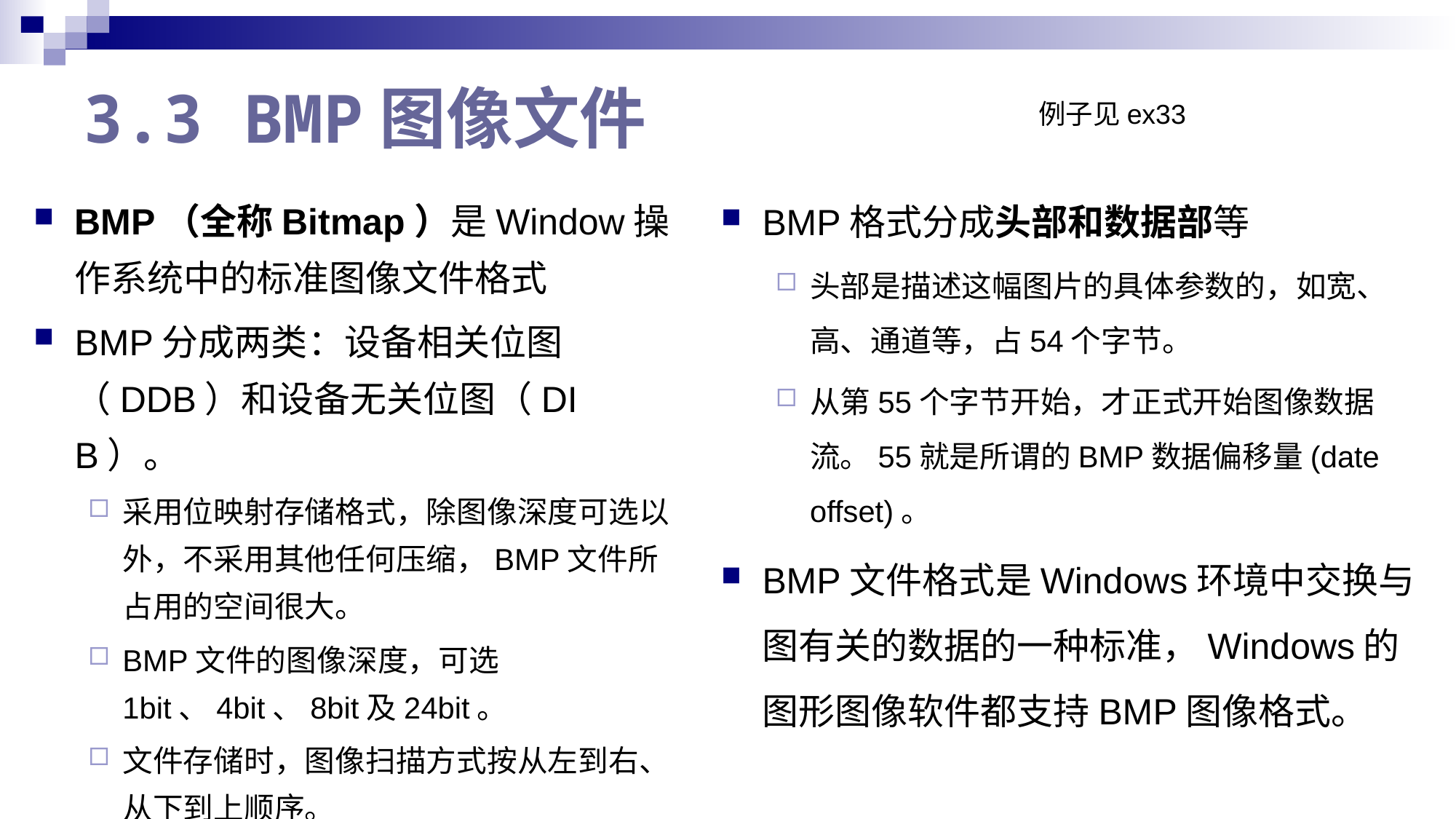

# 3.3 BMP图像文件
例子见ex33
BMP格式分成头部和数据部等
头部是描述这幅图片的具体参数的，如宽、高、通道等，占54个字节。
从第55个字节开始，才正式开始图像数据流。55就是所谓的BMP数据偏移量(date offset)。
BMP文件格式是Windows环境中交换与图有关的数据的一种标准，Windows的图形图像软件都支持BMP图像格式。
BMP（全称Bitmap）是Window操作系统中的标准图像文件格式
BMP分成两类：设备相关位图（DDB）和设备无关位图（DIB）。
采用位映射存储格式，除图像深度可选以外，不采用其他任何压缩，BMP文件所占用的空间很大。
BMP文件的图像深度，可选1bit、4bit、8bit及24bit。
文件存储时，图像扫描方式按从左到右、从下到上顺序。